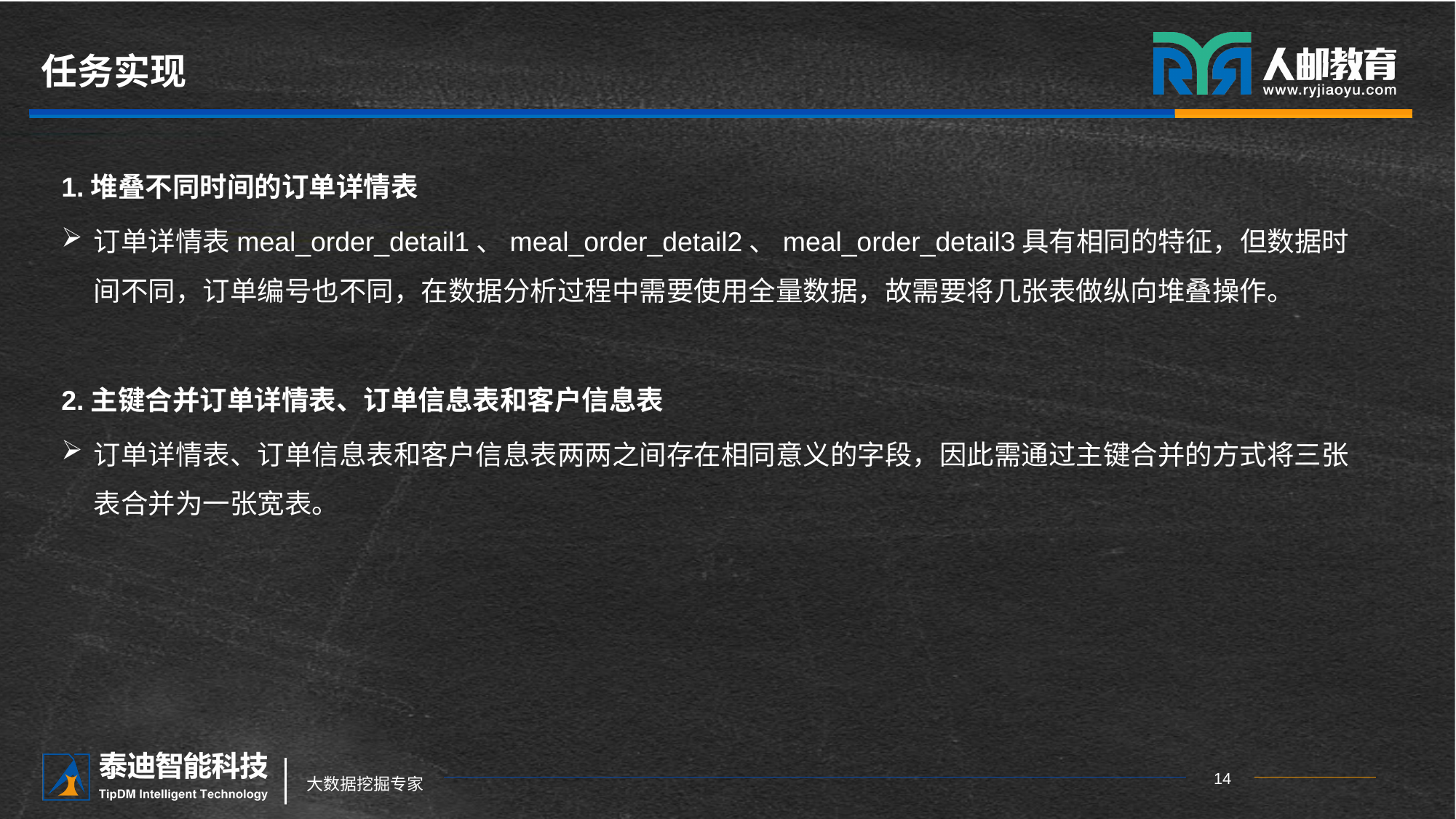

# 任务实现
1.堆叠不同时间的订单详情表
订单详情表meal_order_detail1、meal_order_detail2、meal_order_detail3具有相同的特征，但数据时间不同，订单编号也不同，在数据分析过程中需要使用全量数据，故需要将几张表做纵向堆叠操作。

2.主键合并订单详情表、订单信息表和客户信息表
订单详情表、订单信息表和客户信息表两两之间存在相同意义的字段，因此需通过主键合并的方式将三张表合并为一张宽表。